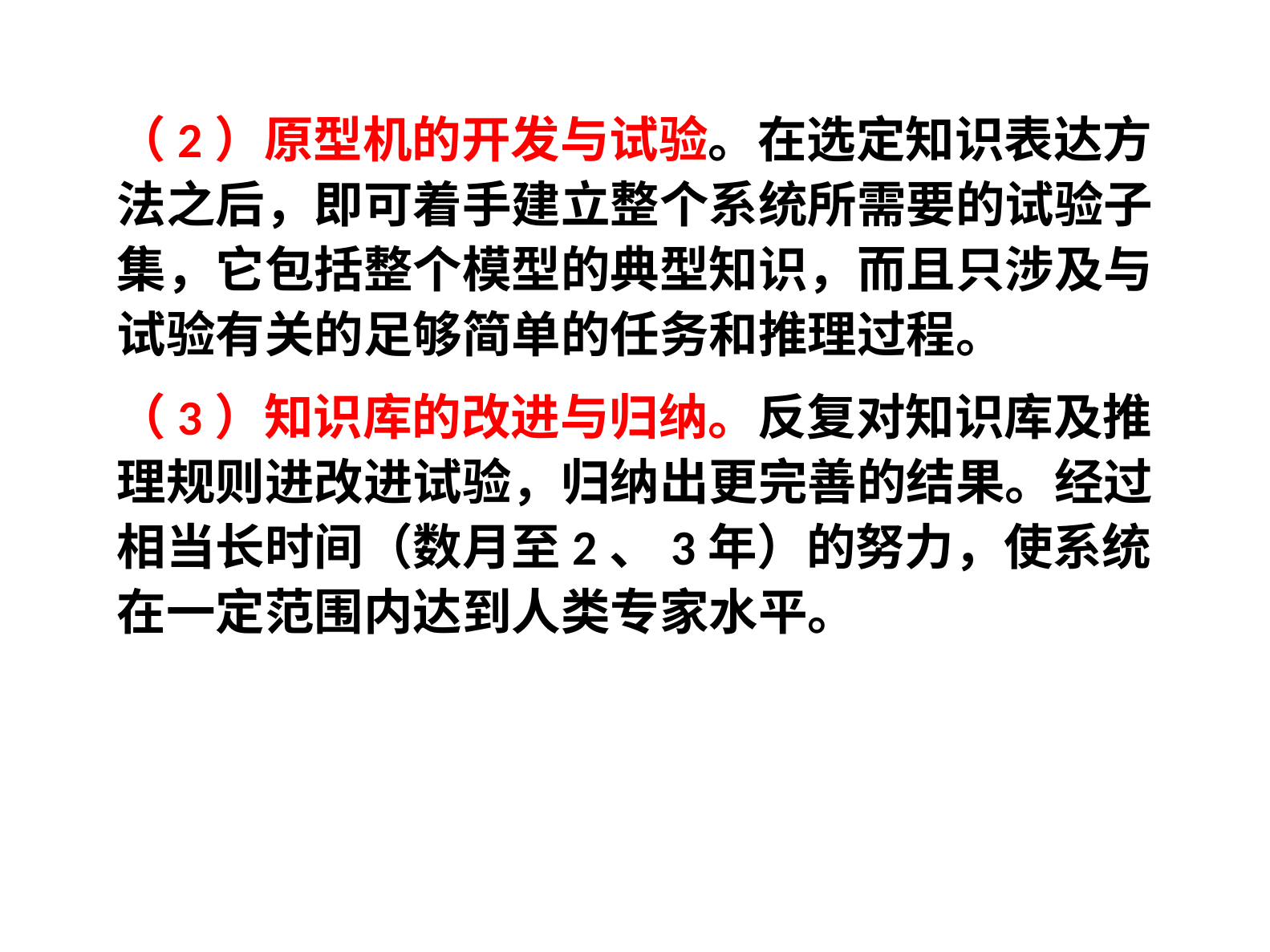

（2）原型机的开发与试验。在选定知识表达方法之后，即可着手建立整个系统所需要的试验子集，它包括整个模型的典型知识，而且只涉及与试验有关的足够简单的任务和推理过程。
（3）知识库的改进与归纳。反复对知识库及推理规则进改进试验，归纳出更完善的结果。经过相当长时间（数月至2、3年）的努力，使系统在一定范围内达到人类专家水平。